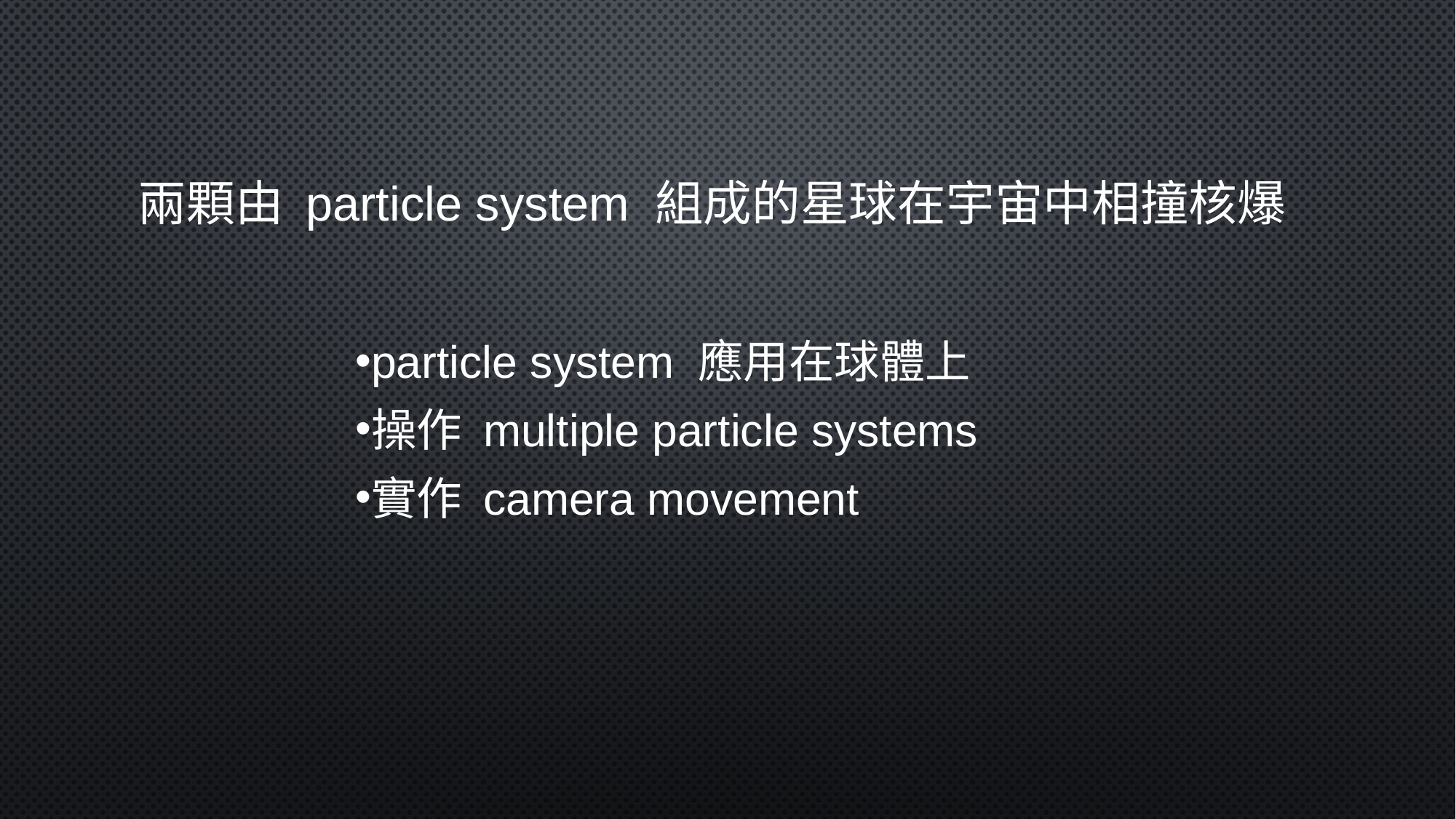

兩顆由 particle system 組成的星球在宇宙中相撞核爆

particle system 應用在球體上
操作 multiple particle systems
實作 camera movement